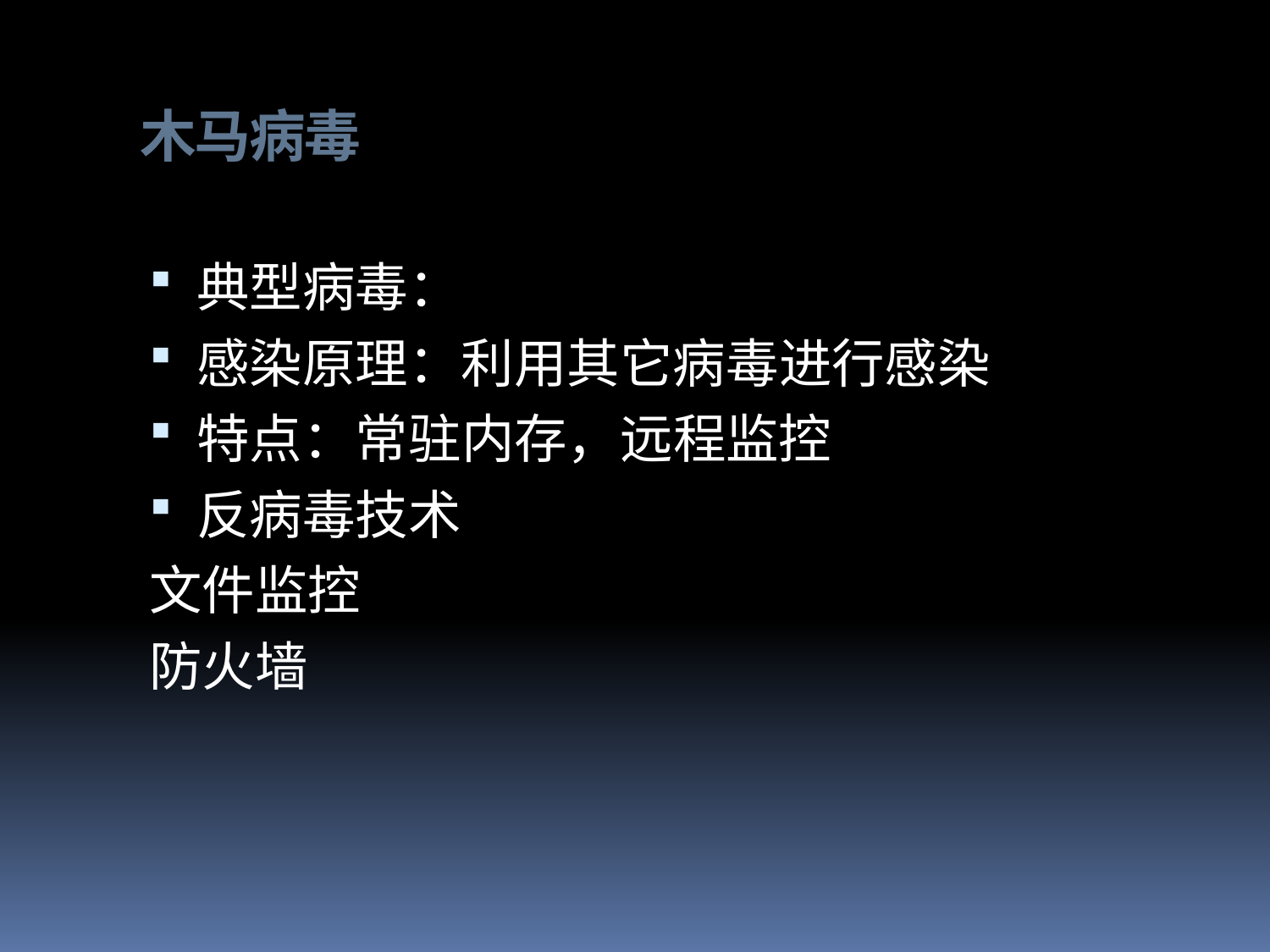

# 木马病毒
典型病毒：
感染原理：利用其它病毒进行感染
特点：常驻内存，远程监控
反病毒技术
文件监控
防火墙